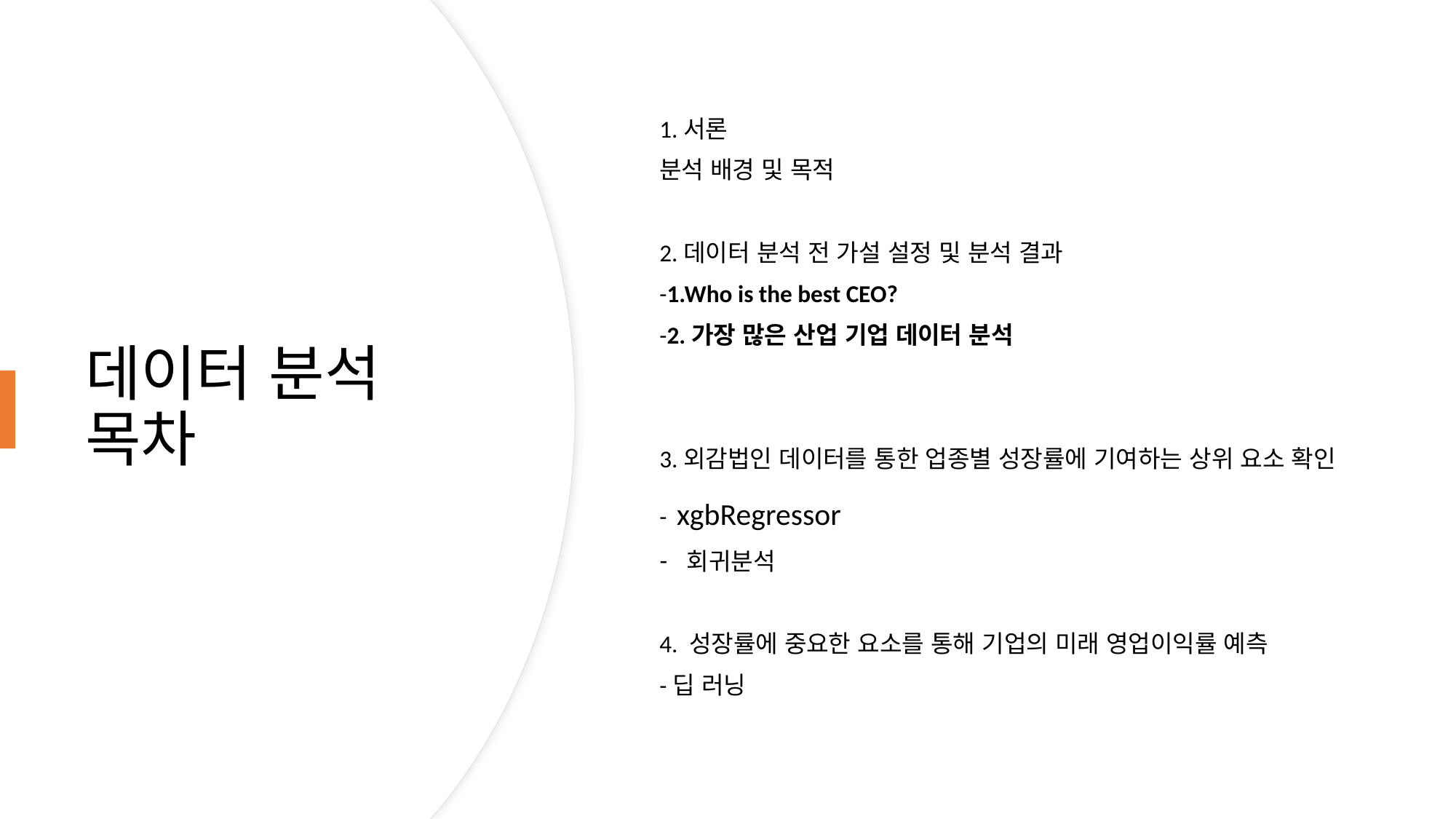

1.서론
분석 배경 및 목적

2.데이터 분석 전 가설 설정 및 분석 결과
-1.Who is the best CEO?
-2.가장 많은 산업 기업 데이터 분석

3.외감법인 데이터를 통한 업종별 성장률에 기여하는 상위 요소 확인
- xgbRegressor
회귀분석

4. 성장률에 중요한 요소를 통해 기업의 미래 영업이익률 예측
-딥 러닝

# 데이터 분석 목차